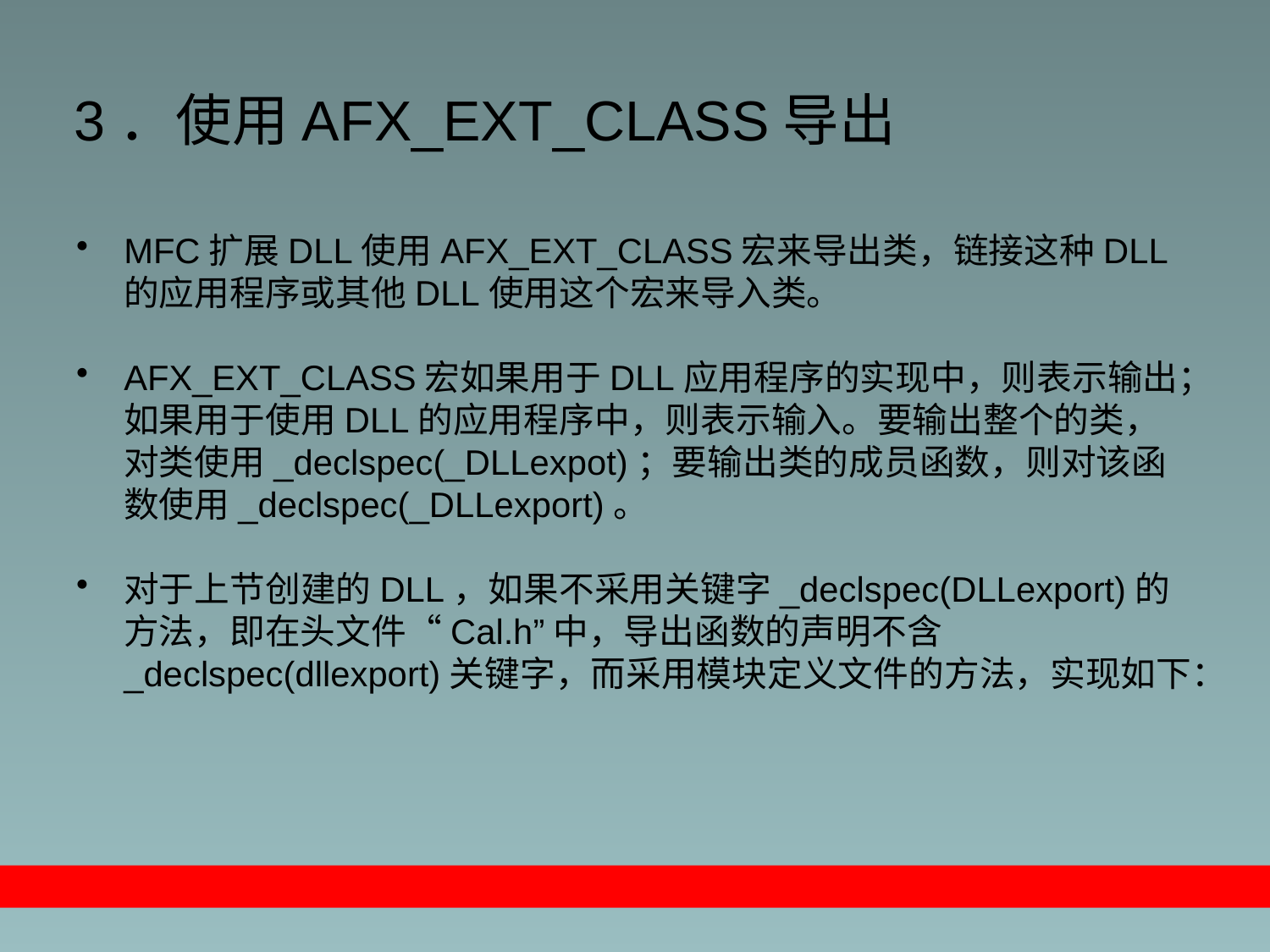

# 3．使用AFX_EXT_CLASS导出
MFC扩展DLL使用AFX_EXT_CLASS宏来导出类，链接这种DLL的应用程序或其他DLL使用这个宏来导入类。
AFX_EXT_CLASS宏如果用于DLL应用程序的实现中，则表示输出；如果用于使用DLL的应用程序中，则表示输入。要输出整个的类，对类使用_declspec(_DLLexpot)；要输出类的成员函数，则对该函数使用_declspec(_DLLexport)。
对于上节创建的DLL，如果不采用关键字_declspec(DLLexport)的方法，即在头文件“Cal.h”中，导出函数的声明不含_declspec(dllexport)关键字，而采用模块定义文件的方法，实现如下：